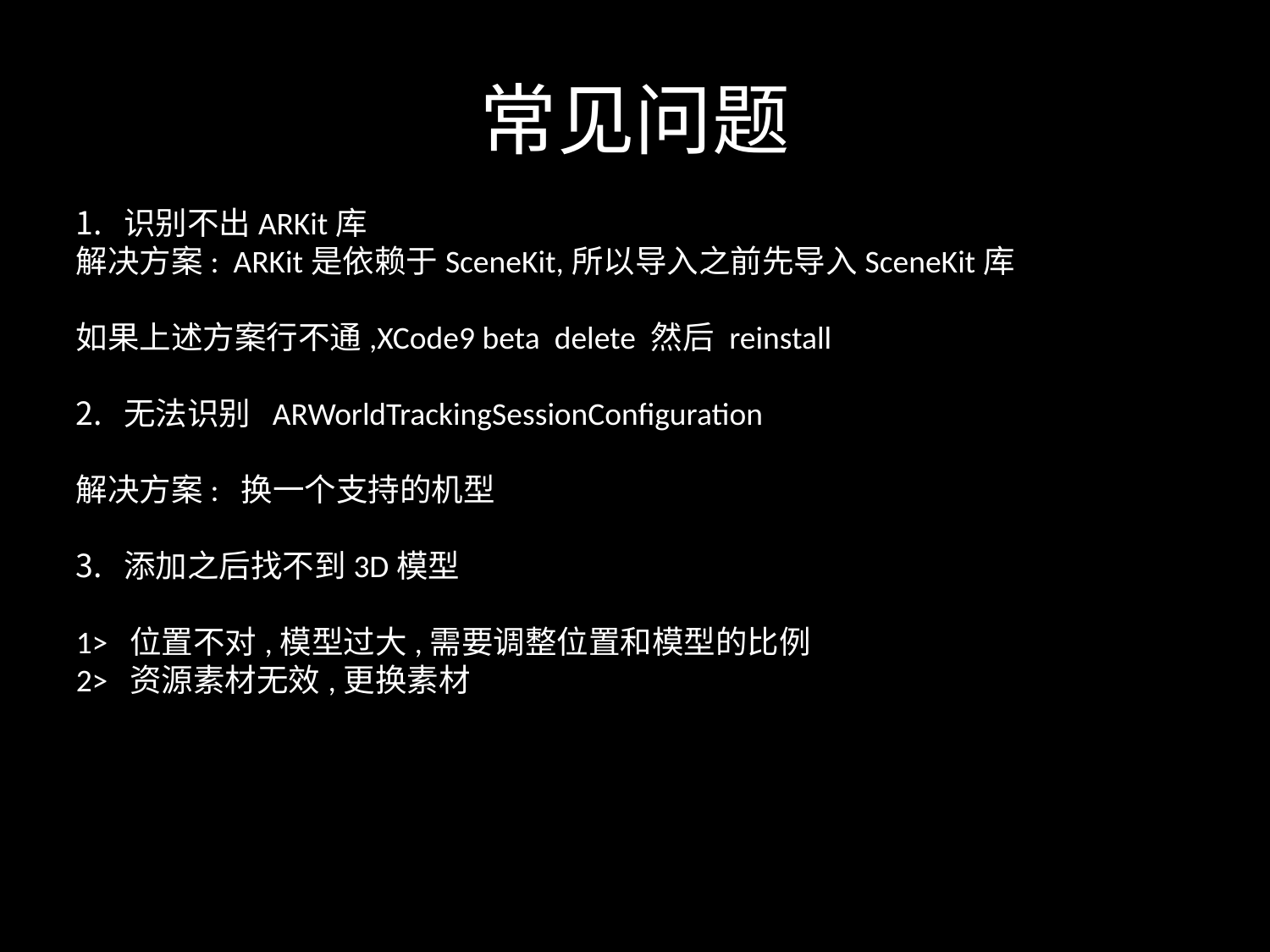

# 常见问题
识别不出ARKit库
解决方案:  ARKit是依赖于SceneKit,所以导入之前先导入SceneKit库

如果上述方案行不通,XCode9 beta  delete 然后 reinstall

无法识别  ARWorldTrackingSessionConfiguration

解决方案:  换一个支持的机型

添加之后找不到3D模型

1>  位置不对,模型过大,需要调整位置和模型的比例
2>  资源素材无效,更换素材